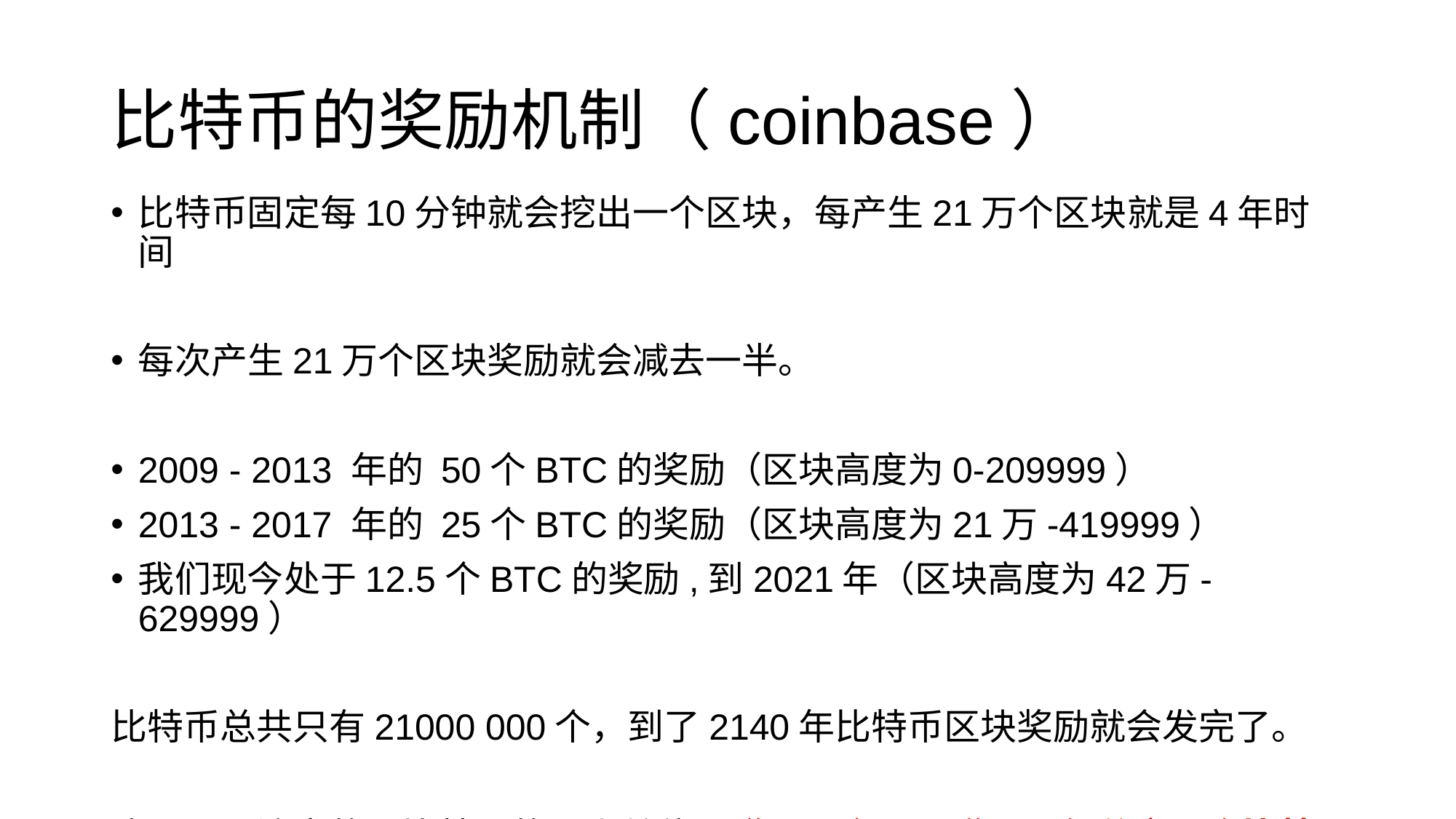

# 比特币的奖励机制（coinbase）
比特币固定每10分钟就会挖出一个区块，每产生21万个区块就是4年时间

每次产生21万个区块奖励就会减去一半。

2009 - 2013 年的 50个BTC的奖励（区块高度为0-209999）
2013 - 2017 年的 25个BTC的奖励（区块高度为21万-419999）
我们现今处于12.5个BTC的奖励,到2021年（区块高度为42万-629999）

比特币总共只有21000 000个，到了2140年比特币区块奖励就会发完了。

这里需要注意的是比特币的最小单位是聪不是个，1聪=一亿分之一个比特币